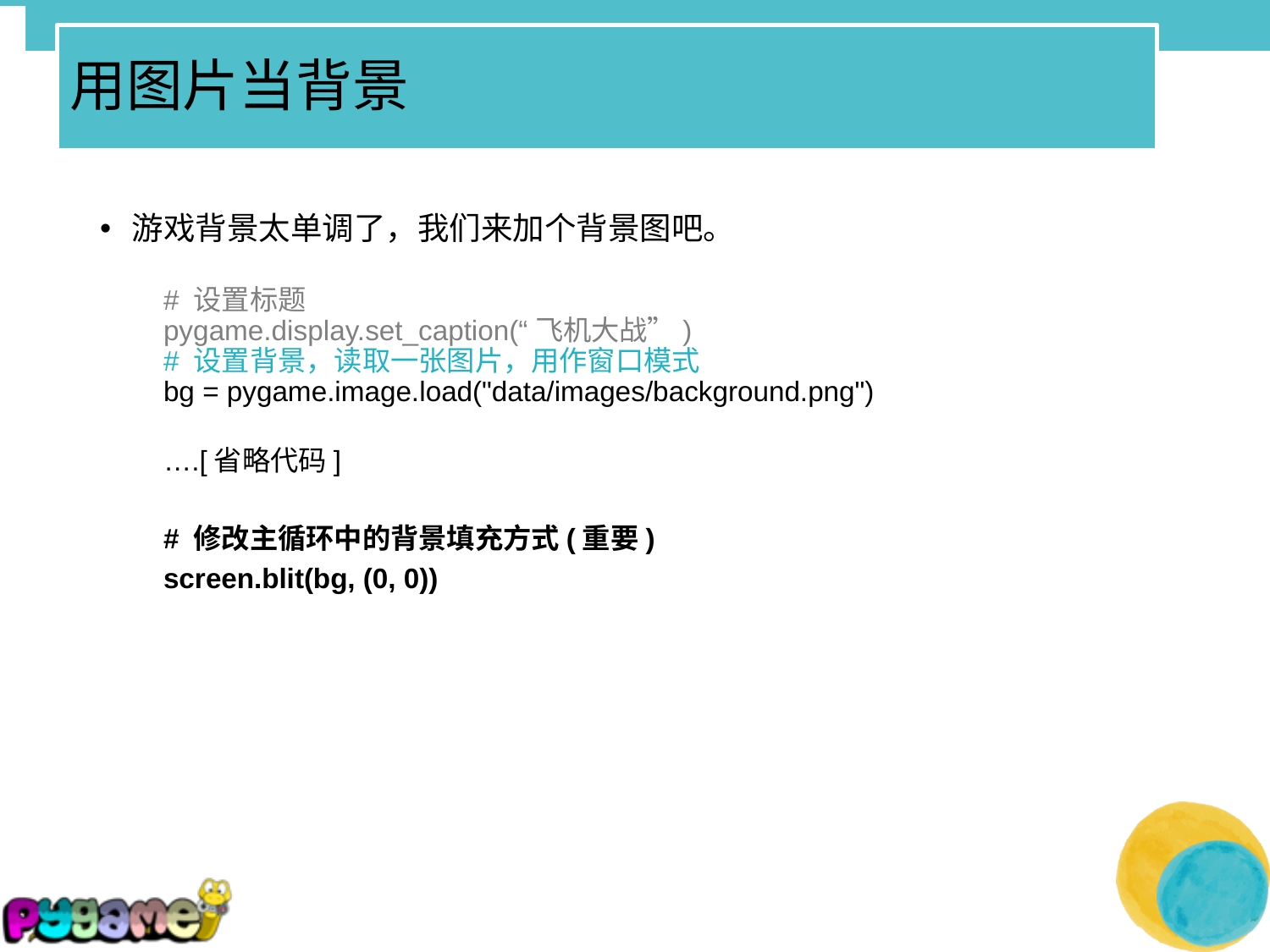

# 用图片当背景
游戏背景太单调了，我们来加个背景图吧。
# 设置标题
pygame.display.set_caption(“飞机大战”)
# 设置背景，读取一张图片，用作窗口模式
bg = pygame.image.load("data/images/background.png")
….[省略代码]

# 修改主循环中的背景填充方式(重要)
screen.blit(bg, (0, 0))